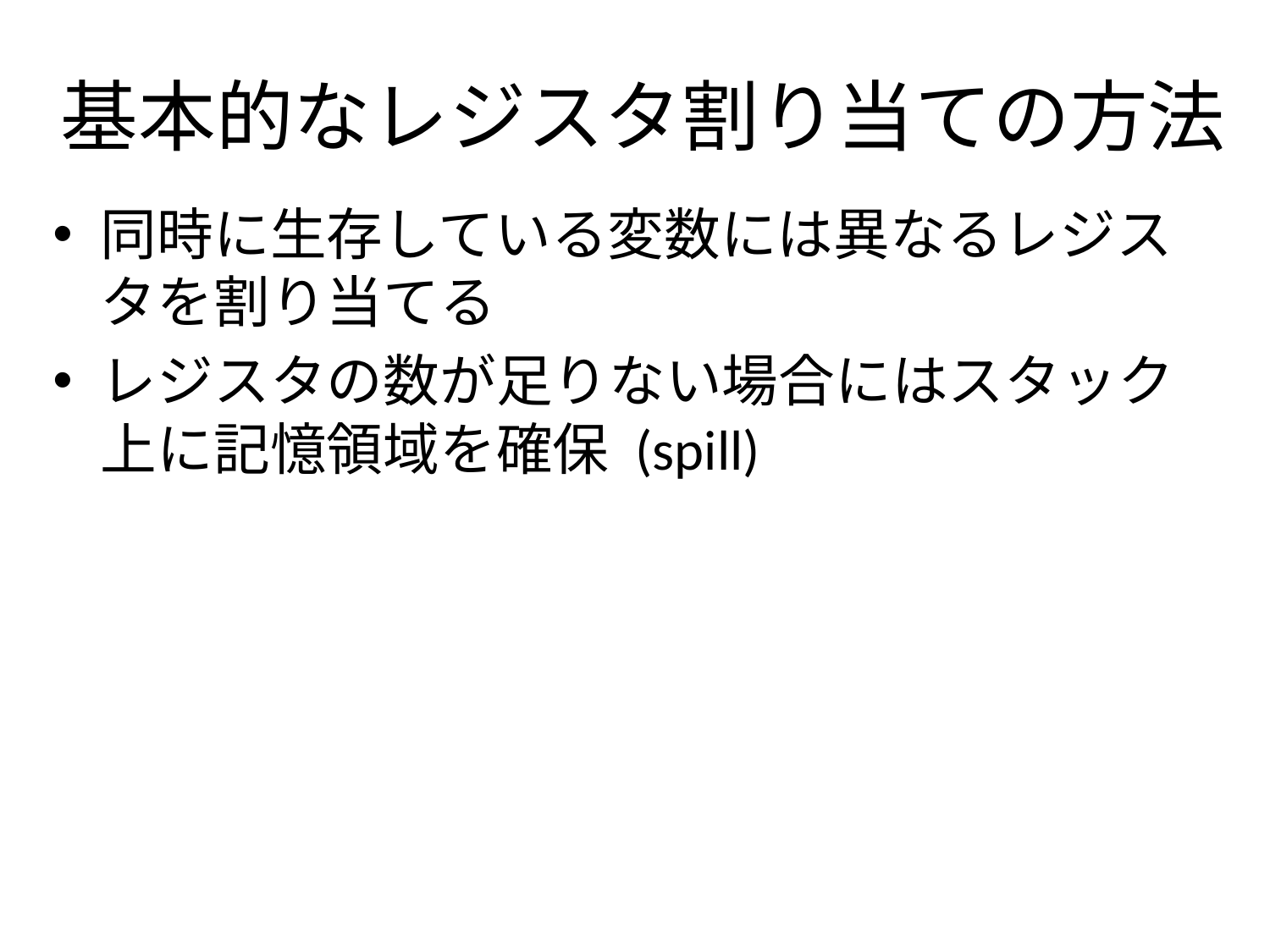

# 基本的なレジスタ割り当ての方法
同時に生存している変数には異なるレジスタを割り当てる
レジスタの数が足りない場合にはスタック上に記憶領域を確保 (spill)